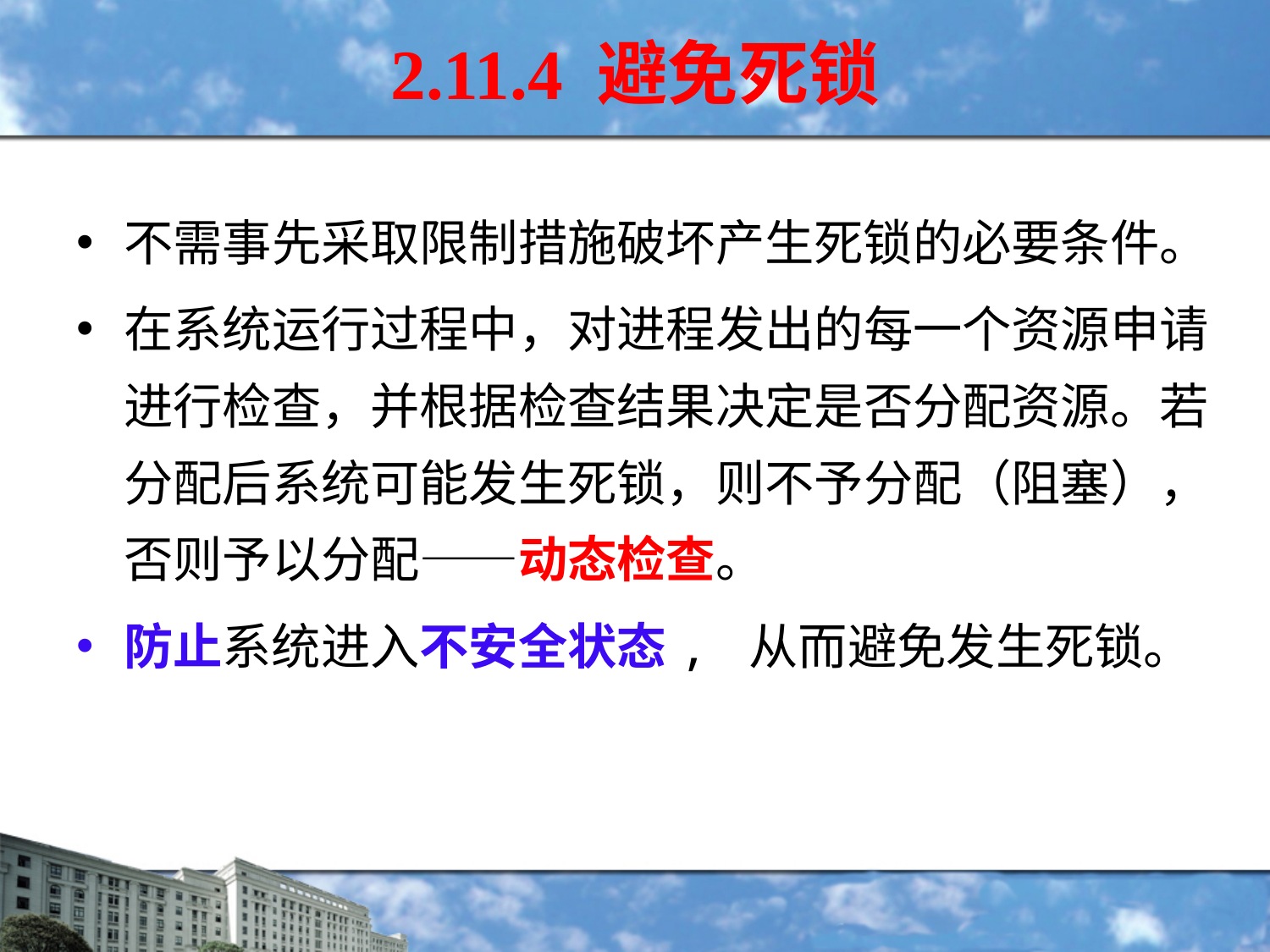

2.11.4 避免死锁
不需事先采取限制措施破坏产生死锁的必要条件。
在系统运行过程中，对进程发出的每一个资源申请进行检查，并根据检查结果决定是否分配资源。若分配后系统可能发生死锁，则不予分配（阻塞），否则予以分配——动态检查。
防止系统进入不安全状态, 从而避免发生死锁。